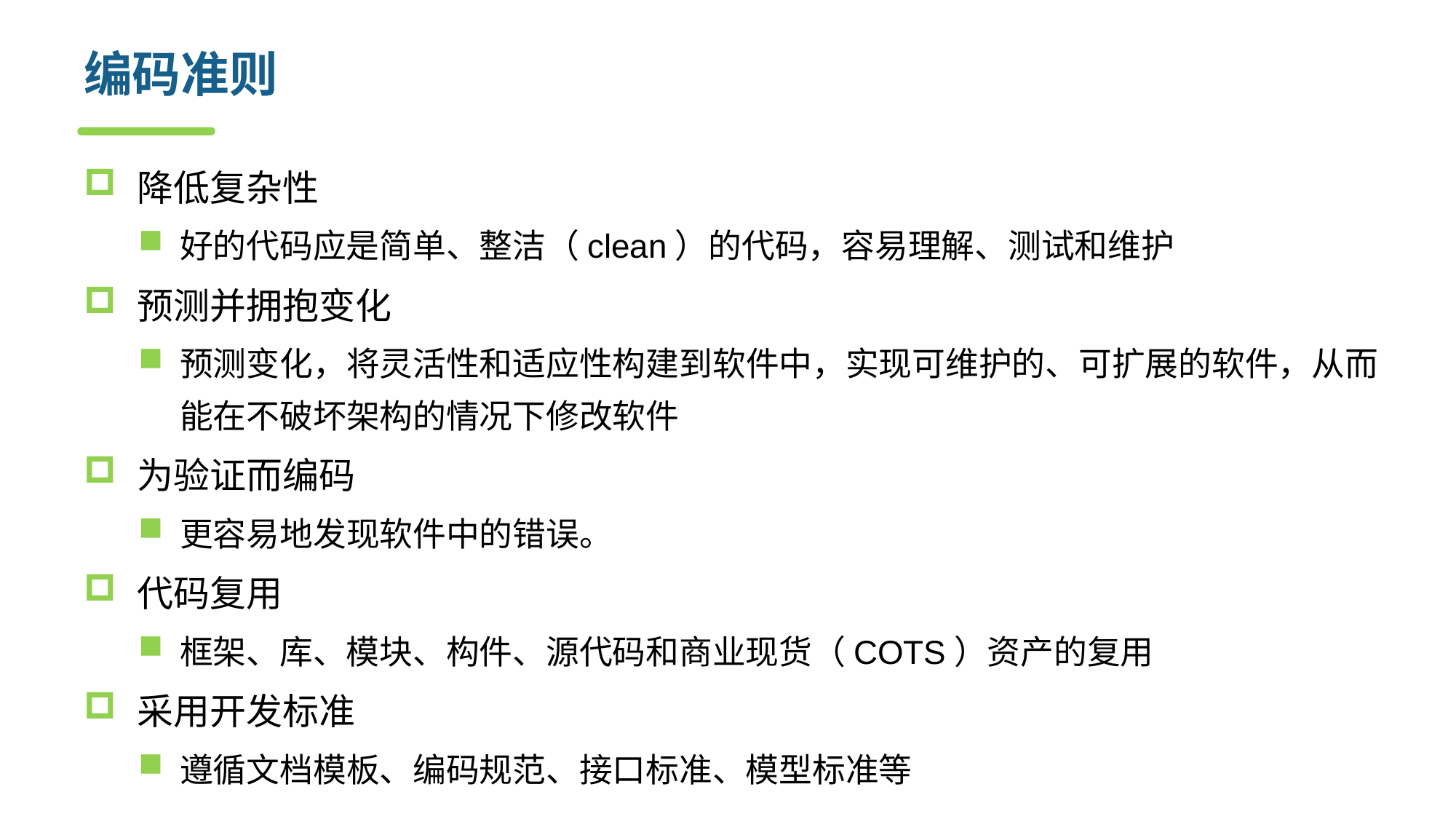

# 编码准则
降低复杂性
好的代码应是简单、整洁（clean）的代码，容易理解、测试和维护
预测并拥抱变化
预测变化，将灵活性和适应性构建到软件中，实现可维护的、可扩展的软件，从而能在不破坏架构的情况下修改软件
为验证而编码
更容易地发现软件中的错误。
代码复用
框架、库、模块、构件、源代码和商业现货（COTS）资产的复用
采用开发标准
遵循文档模板、编码规范、接口标准、模型标准等
12